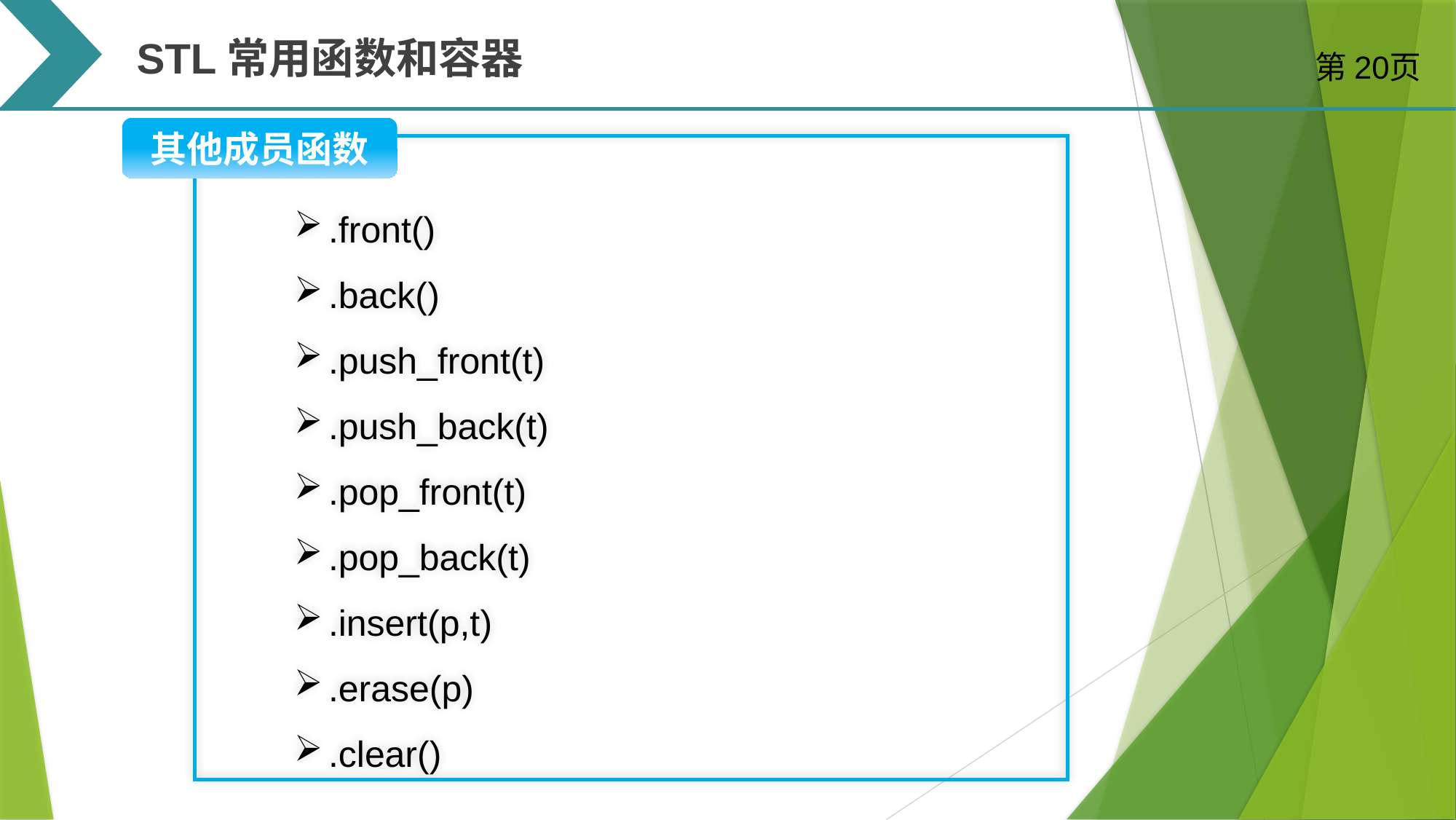

STL常用函数和容器
第20页
其他成员函数

.front()
.back()
.push_front(t)
.push_back(t)
.pop_front(t)
.pop_back(t)
.insert(p,t)
.erase(p)
.clear()